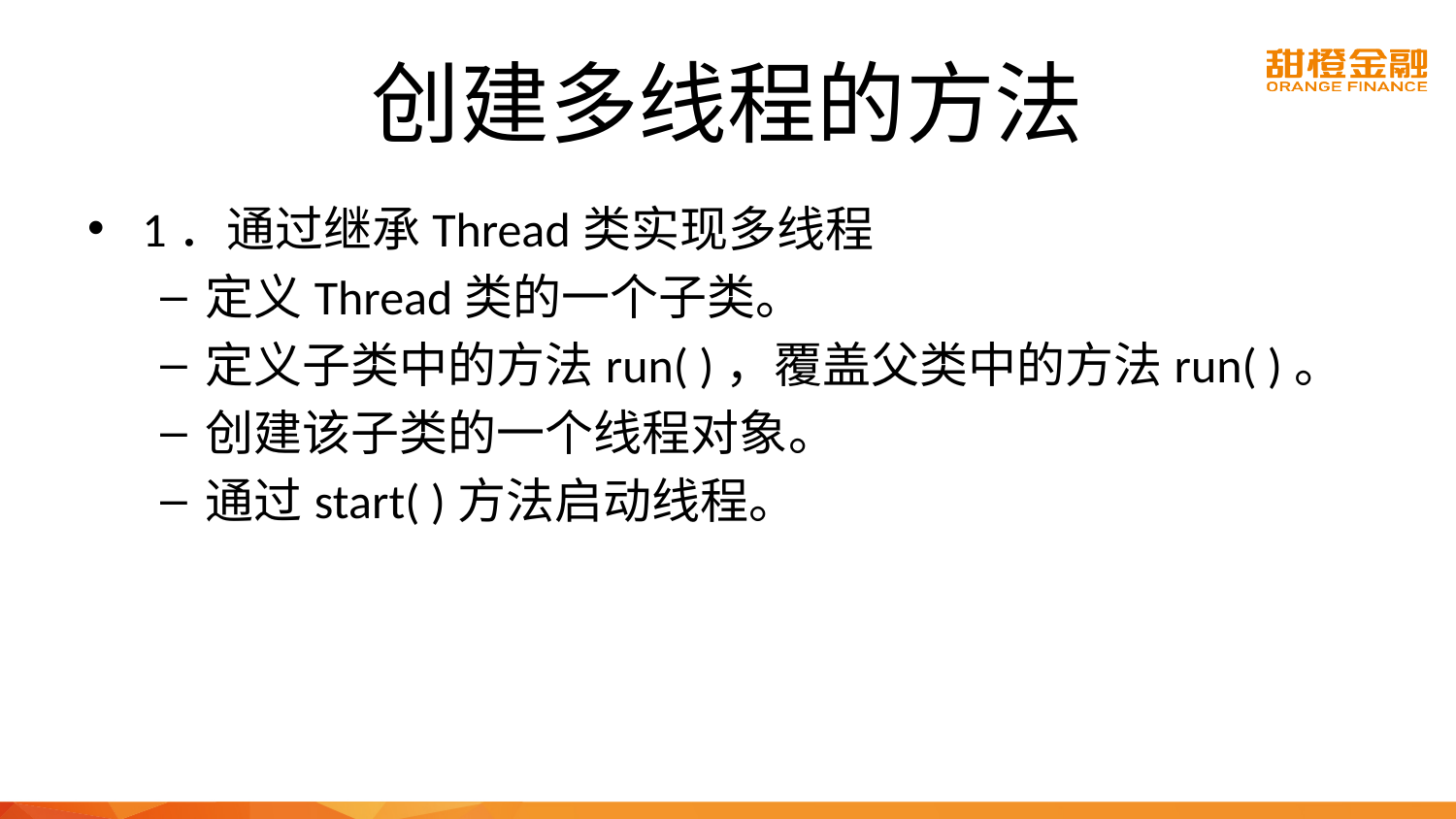

# 创建多线程的方法
1．通过继承Thread类实现多线程
定义Thread类的一个子类。
定义子类中的方法run( )，覆盖父类中的方法run( )。
创建该子类的一个线程对象。
通过start( )方法启动线程。